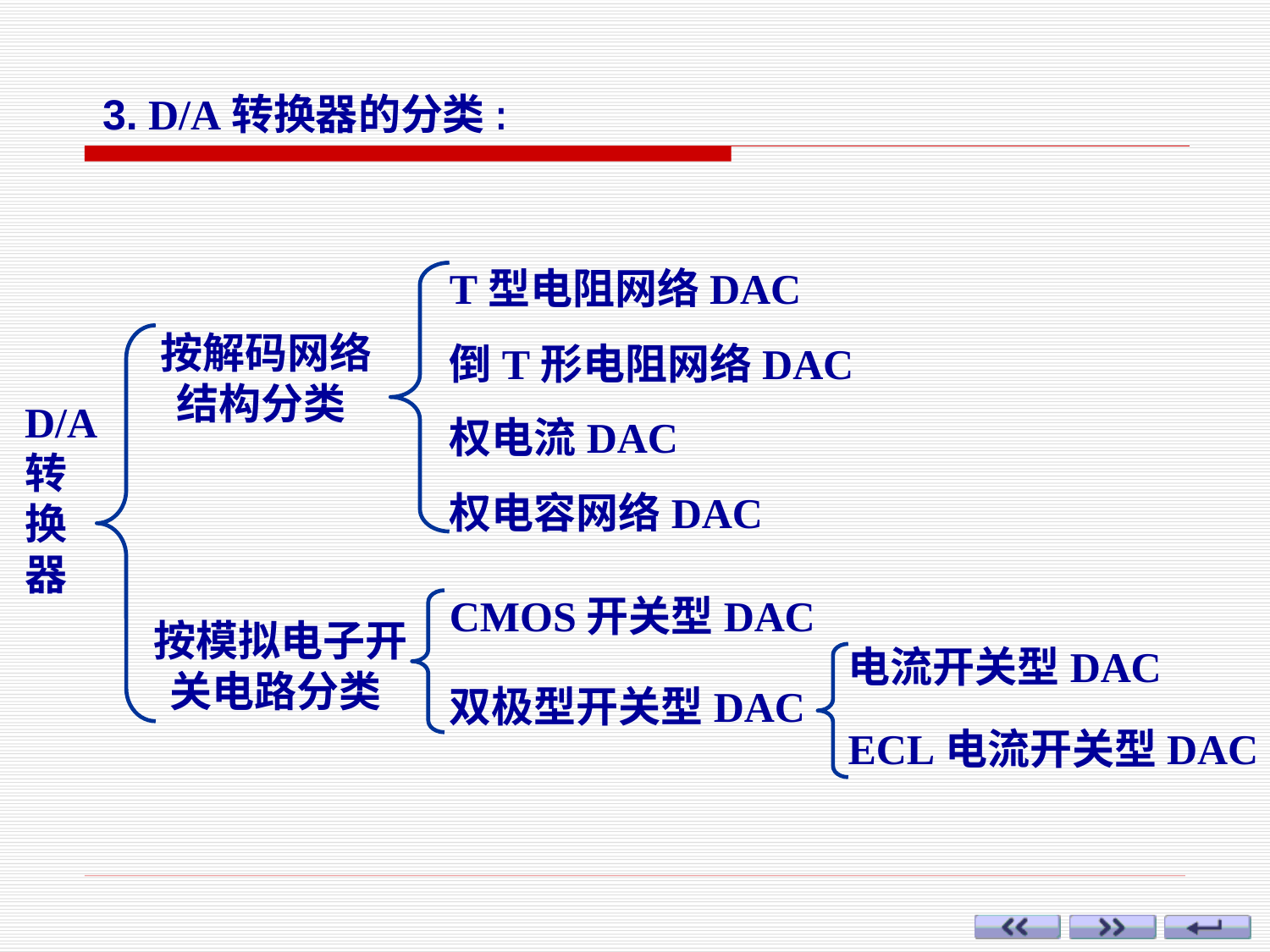

3. D/A转换器的分类:
T型电阻网络DAC

按解码网络结构分类

倒T形电阻网络DAC
D/A 转
换
器
权电流DAC
权电容网络DAC
CMOS开关型DAC

按模拟电子开关电路分类
电流开关型DAC

双极型开关型DAC
ECL电流开关型DAC